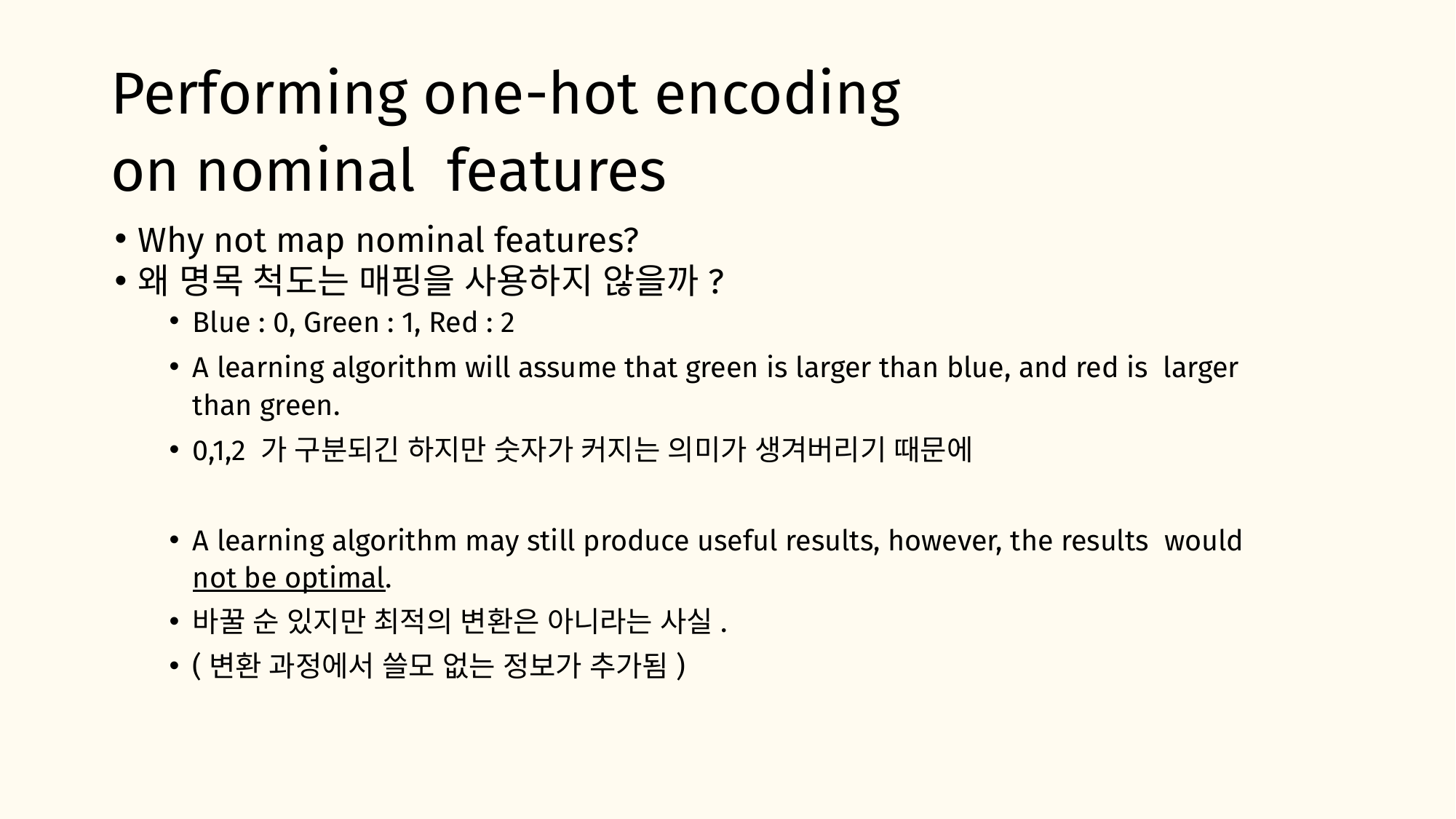

# Performing one-hot encoding on nominal  features
Why not map nominal features?
왜 명목 척도는 매핑을 사용하지 않을까?
Blue : 0, Green : 1, Red : 2
A learning algorithm will assume that green is larger than blue, and red is  larger than green.
0,1,2 가 구분되긴 하지만 숫자가 커지는 의미가 생겨버리기 때문에

A learning algorithm may still produce useful results, however, the results  would not be optimal.
바꿀 순 있지만 최적의 변환은 아니라는 사실.
(변환 과정에서 쓸모 없는 정보가 추가됨)